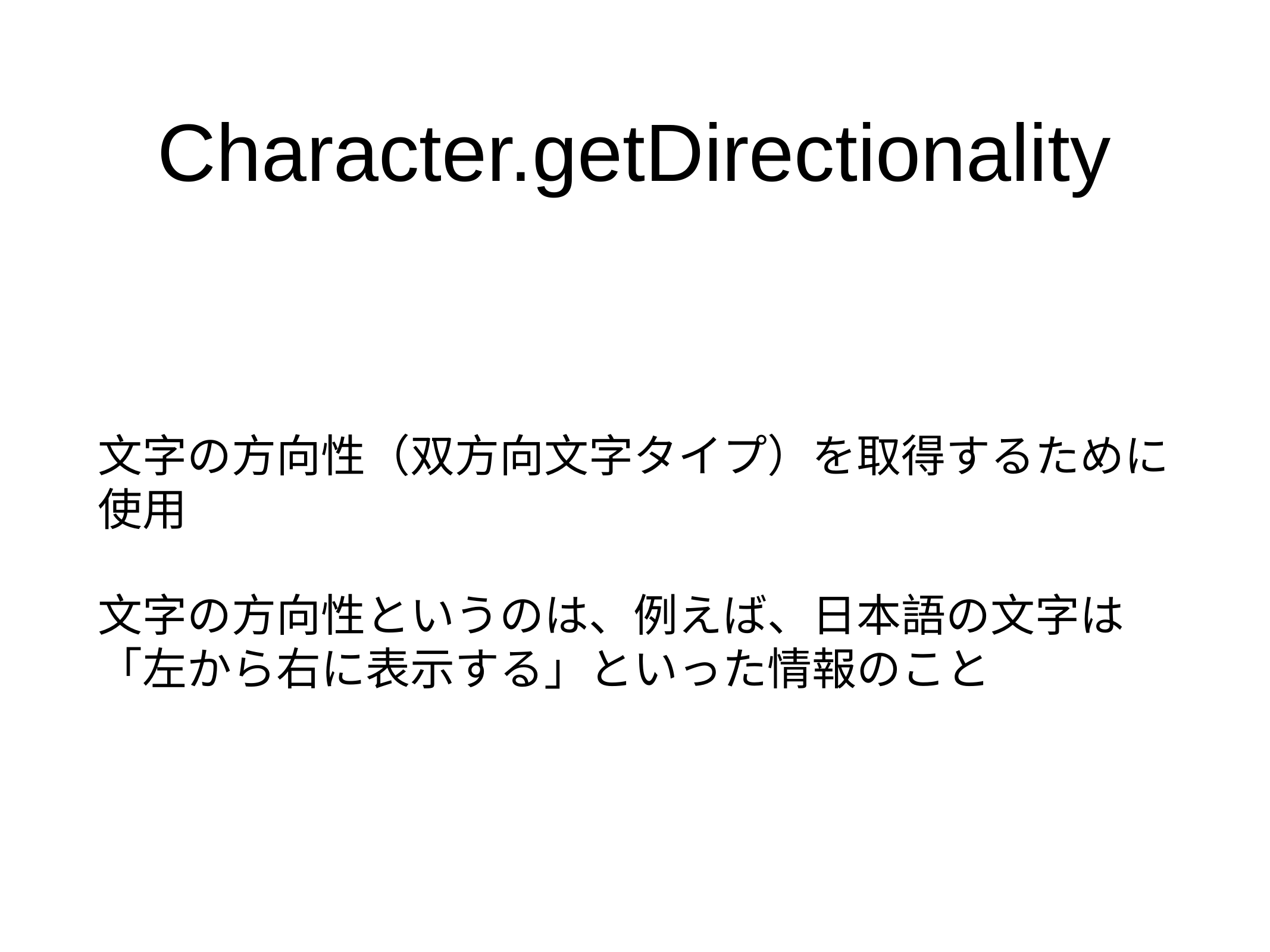

# Character.getDirectionality
文字の方向性（双方向文字タイプ）を取得するために使用
文字の方向性というのは、例えば、日本語の文字は「左から右に表示する」といった情報のこと